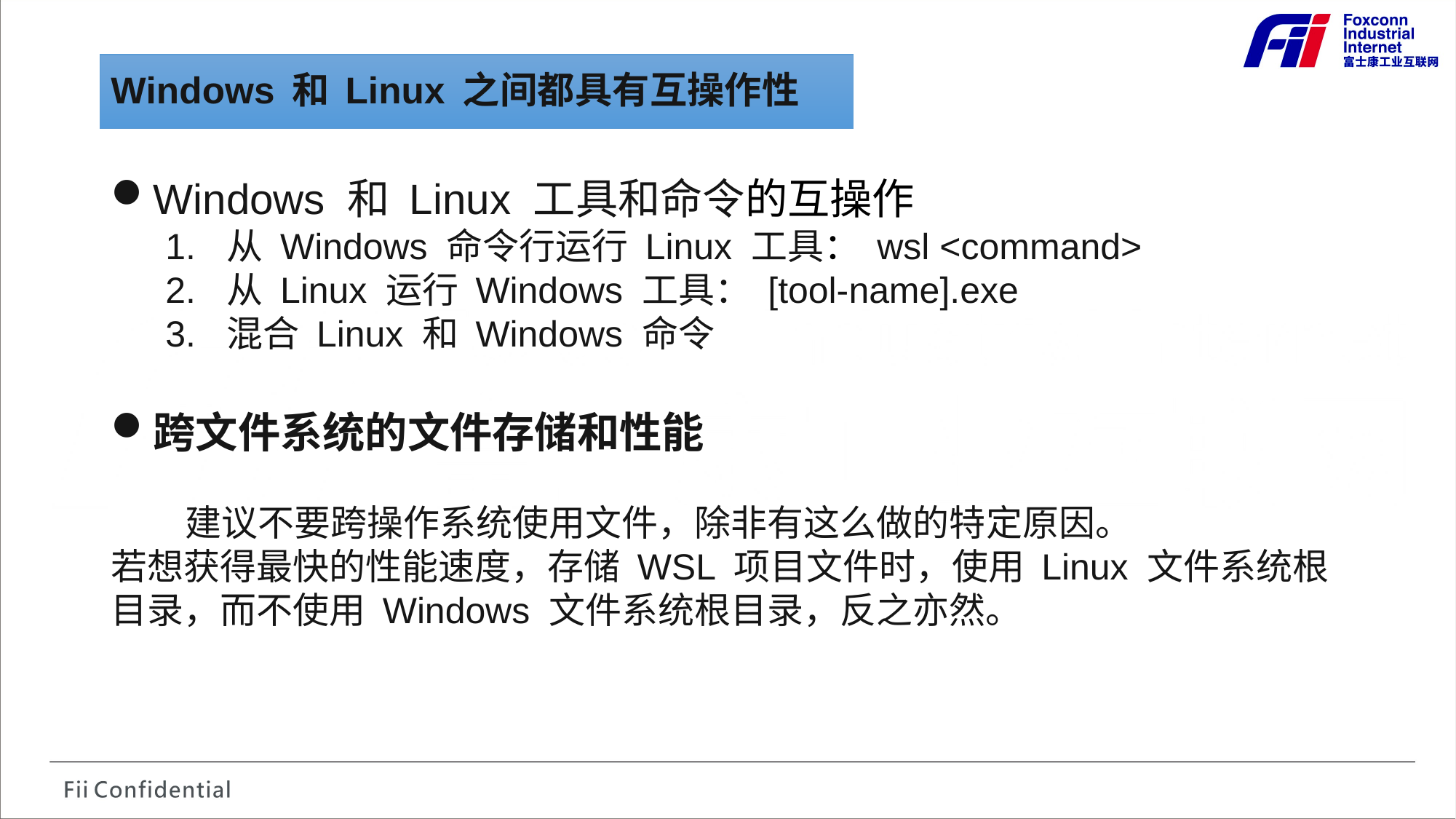

Windows 和 Linux 之间都具有互操作性
Windows 和 Linux 工具和命令的互操作
从 Windows 命令行运行 Linux 工具： wsl <command>
从 Linux 运行 Windows 工具： [tool-name].exe
混合 Linux 和 Windows 命令

跨文件系统的文件存储和性能

        建议不要跨操作系统使用文件，除非有这么做的特定原因。
若想获得最快的性能速度，存储 WSL 项目文件时，使用 Linux 文件系统根目录，而不使用 Windows 文件系统根目录，反之亦然。